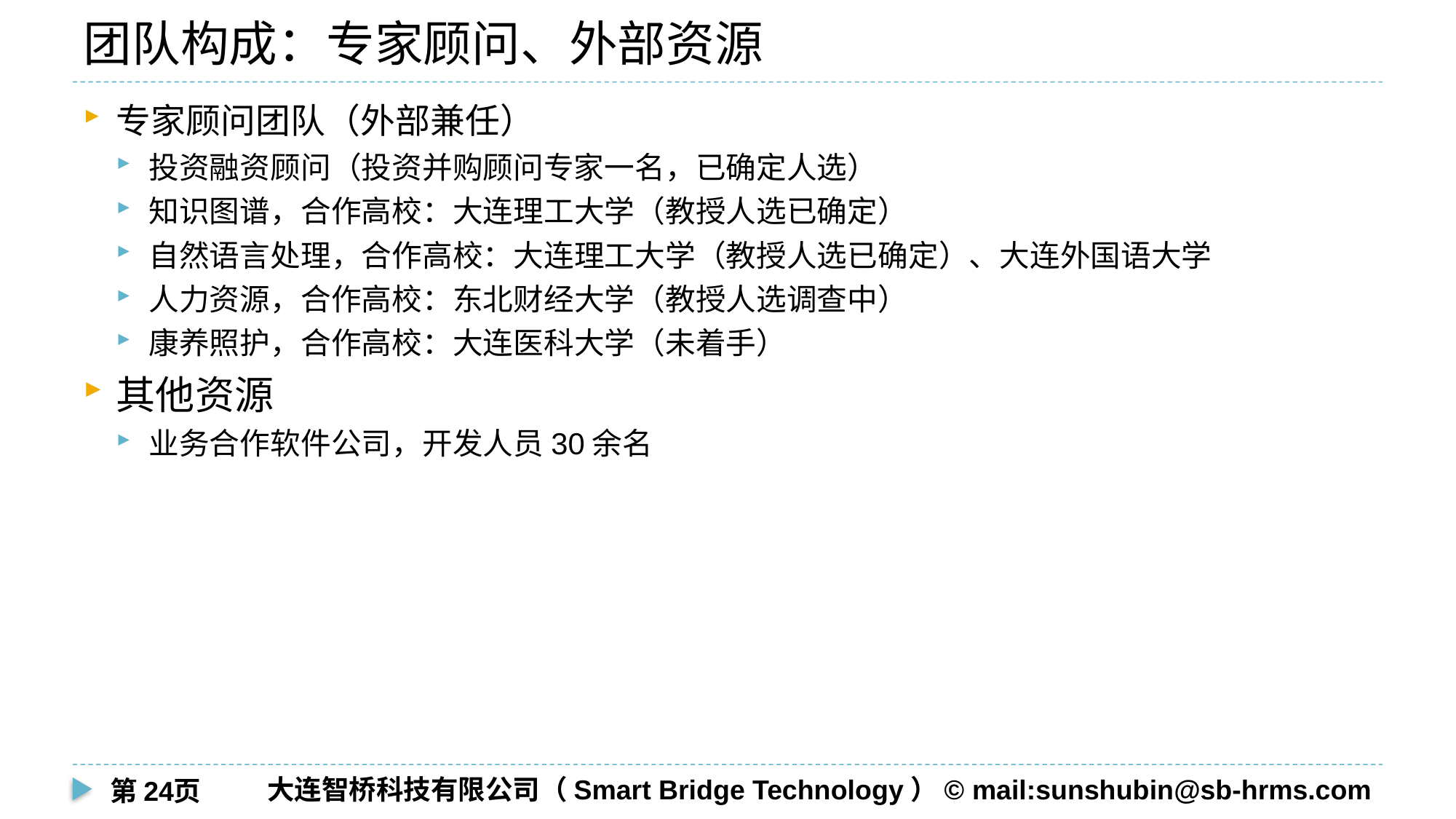

# 团队构成：专家顾问、外部资源
专家顾问团队（外部兼任）
投资融资顾问（投资并购顾问专家一名，已确定人选）
知识图谱，合作高校：大连理工大学（教授人选已确定）
自然语言处理，合作高校：大连理工大学（教授人选已确定）、大连外国语大学
人力资源，合作高校：东北财经大学（教授人选调查中）
康养照护，合作高校：大连医科大学（未着手）
其他资源
业务合作软件公司，开发人员30余名

第24页